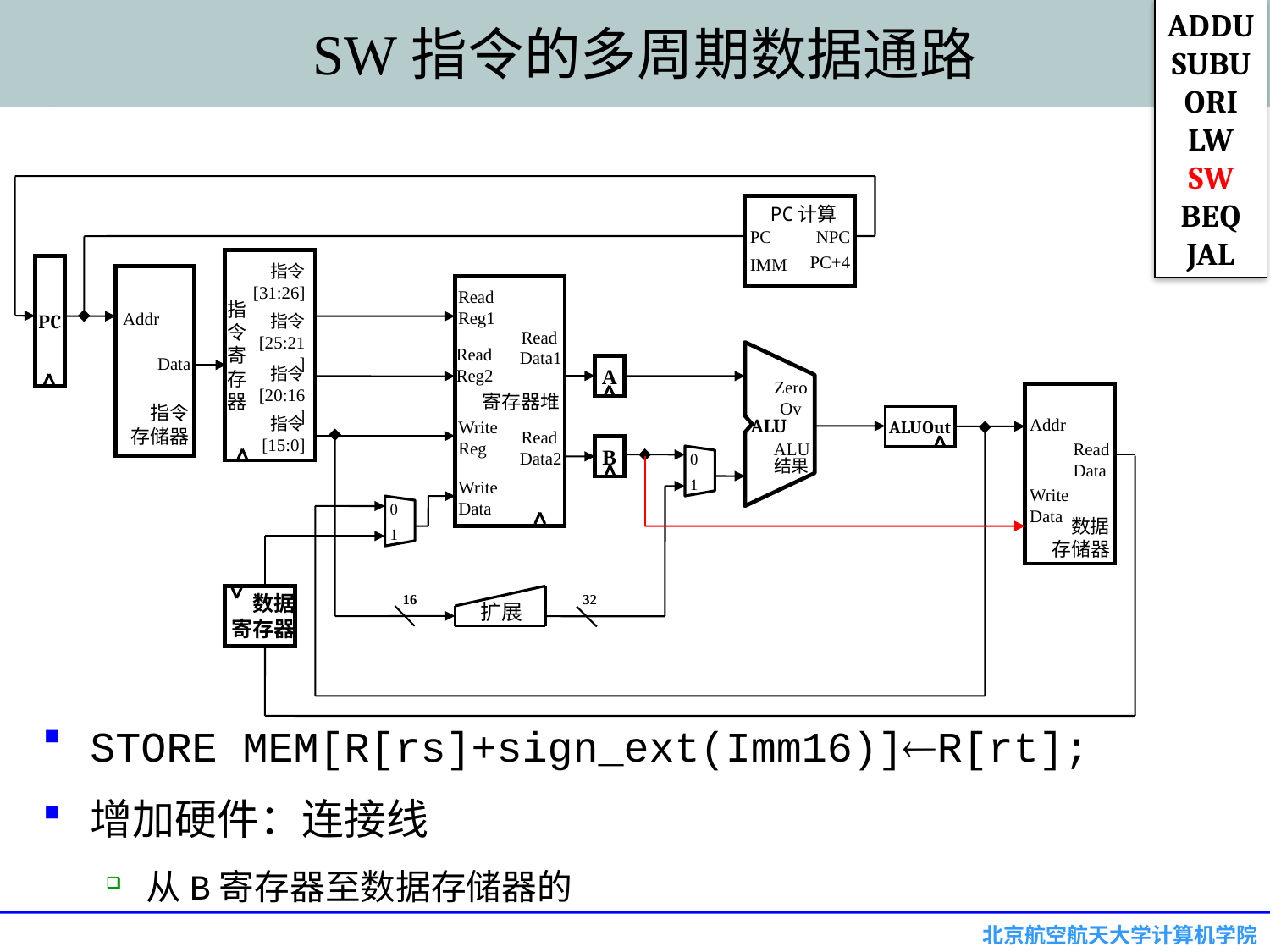

ADDU
SUBU
ORI
LW
SW
BEQ
JAL
# SW指令的多周期数据通路

PC计算
PC

IMM
NPC

PC+4

指
令
寄
存
器
指令
[31:26]
指令
[25:21]
指令
[20:16]
指令
[15:0]
PC

指令
存储器
寄存器堆
Read
Reg1
Read
Data1
Read
Reg2
Write
Reg
Read
Data2
Write
Data
Addr

Zero
Ov

ALU
ALU
结果
Data
A

数据
存储器
Addr
ReadData
Write
Data
ALUOut

B
0

1

0

1

数据
寄存器
扩展
16
32

STORE MEM[R[rs]+sign_ext(Imm16)]←R[rt];
增加硬件：连接线
从B寄存器至数据存储器的